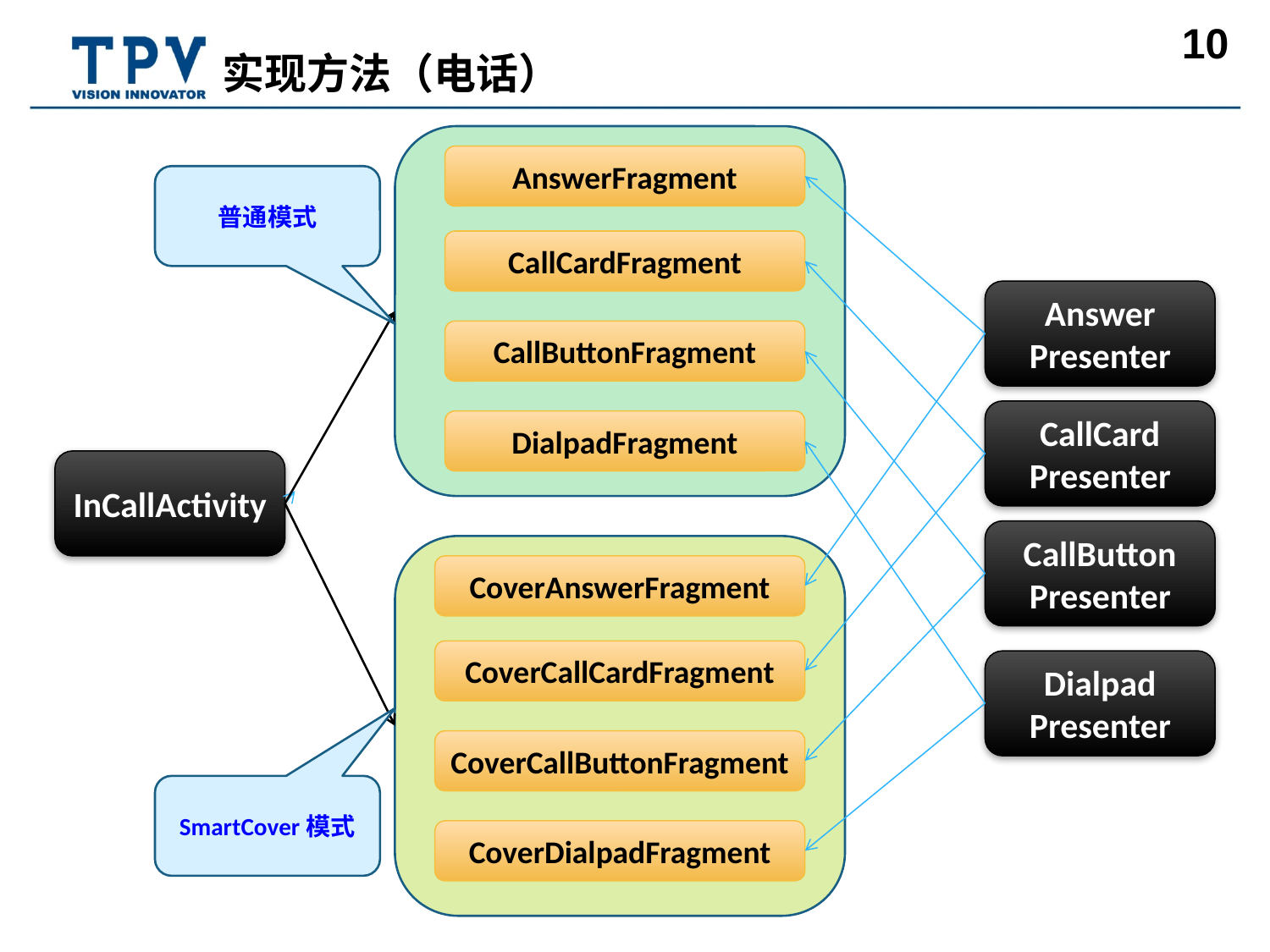

# 实现方法（电话）

AnswerFragment
普通模式
CallCardFragment
Answer
Presenter
CallButtonFragment
CallCard
Presenter
DialpadFragment
InCallActivity
CallButton
Presenter

CoverAnswerFragment
CoverCallCardFragment
Dialpad
Presenter
CoverCallButtonFragment
SmartCover模式
CoverDialpadFragment